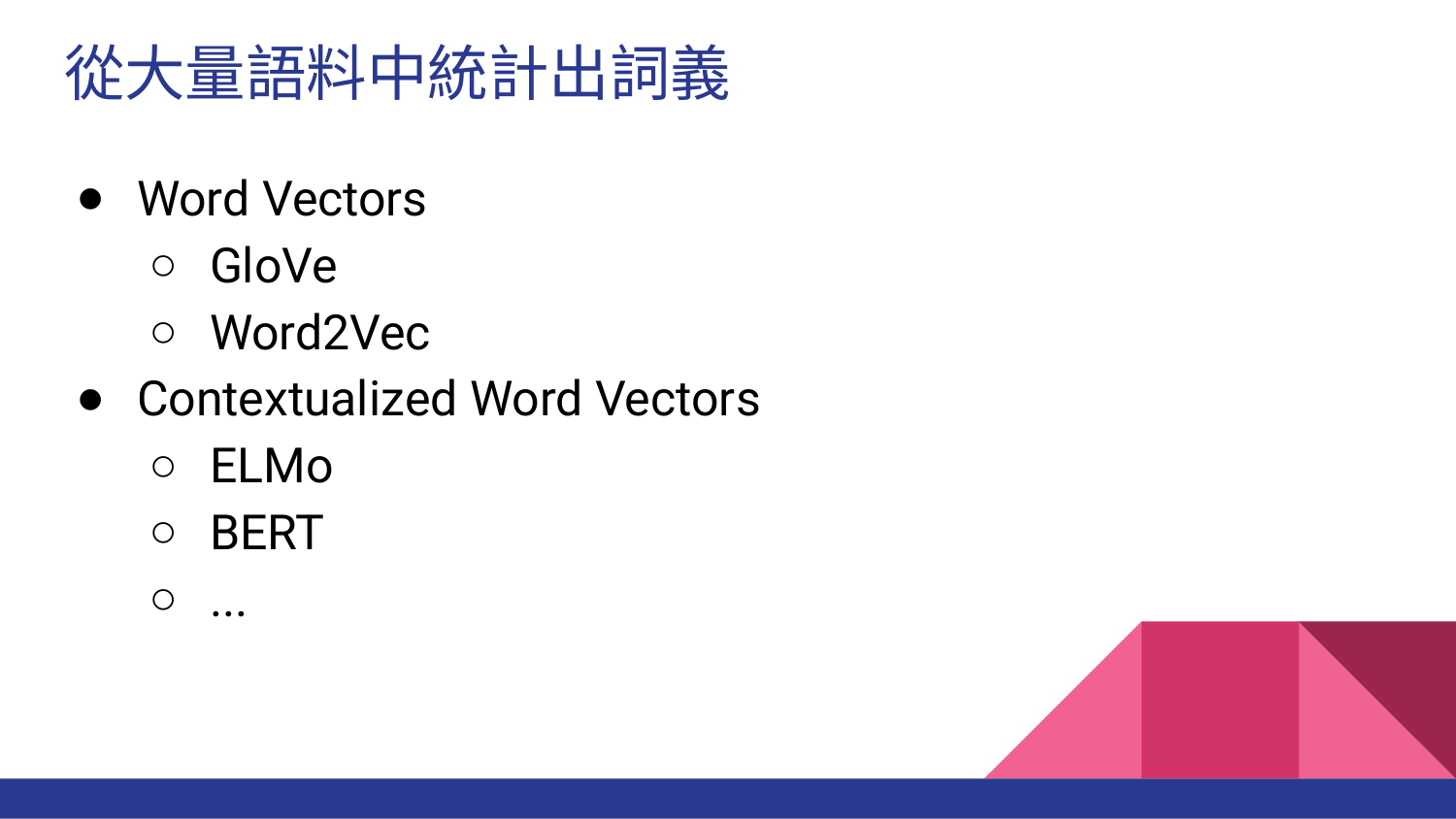

# 從大量語料中統計出詞義

Word Vectors
GloVe
Word2Vec
Contextualized Word Vectors
ELMo
BERT
...